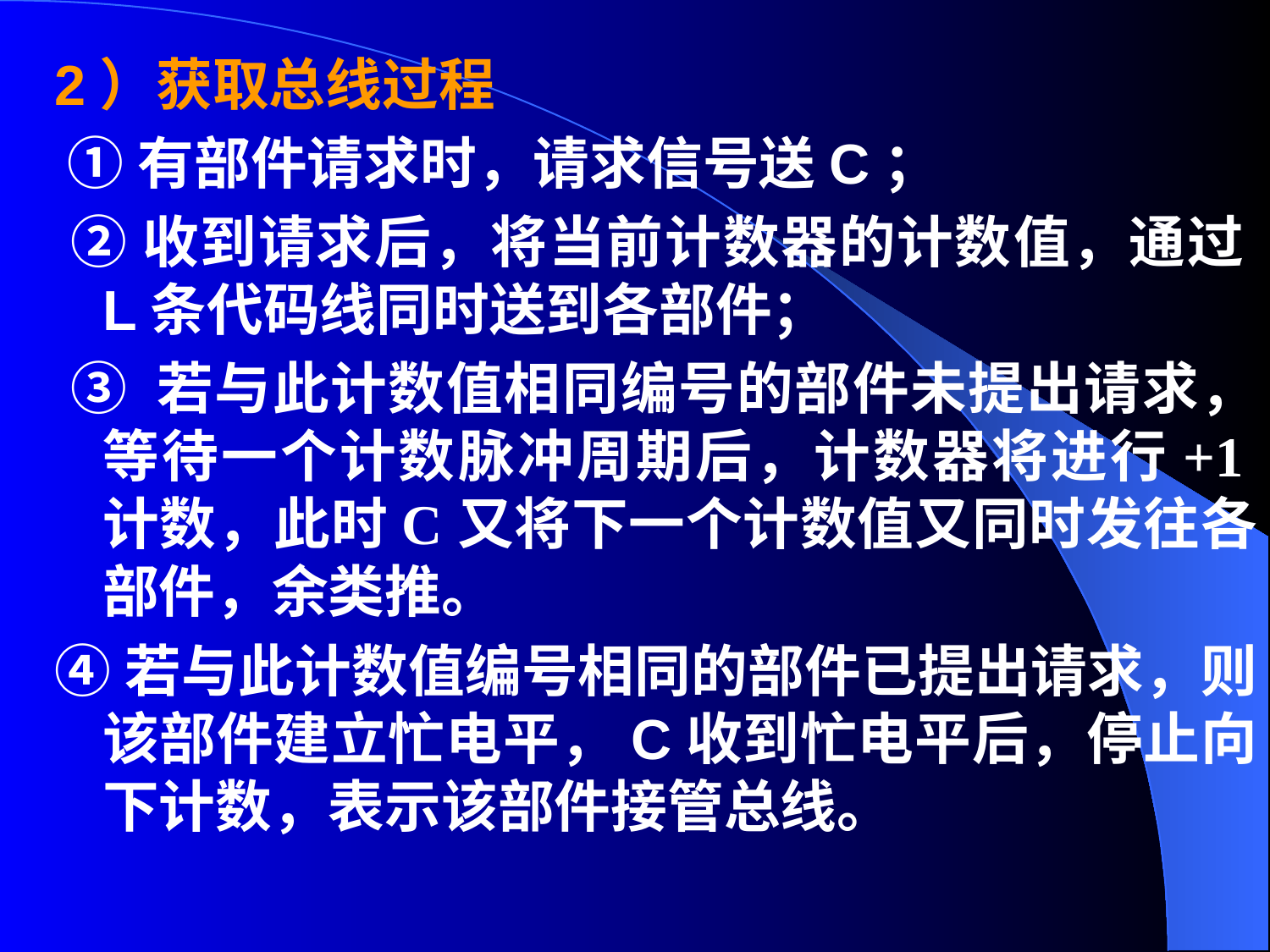

2）获取总线过程
 ①有部件请求时，请求信号送C；
 ②收到请求后，将当前计数器的计数值，通过L条代码线同时送到各部件；
 ③ 若与此计数值相同编号的部件未提出请求，等待一个计数脉冲周期后，计数器将进行+1计数，此时C又将下一个计数值又同时发往各部件，余类推。
④若与此计数值编号相同的部件已提出请求，则该部件建立忙电平，C收到忙电平后，停止向下计数，表示该部件接管总线。
19